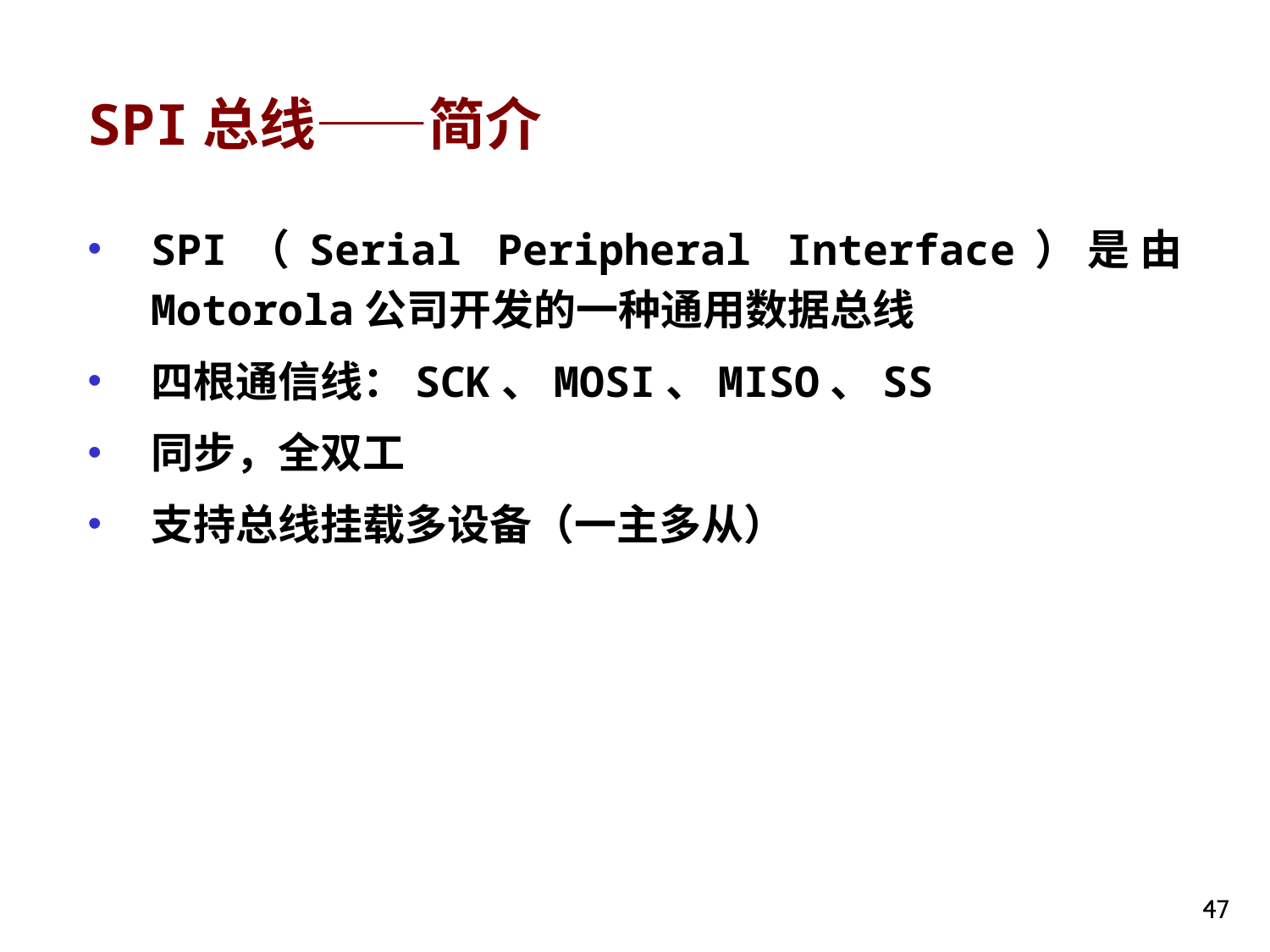

# SPI总线——简介
SPI（Serial Peripheral Interface）是由Motorola公司开发的一种通用数据总线
四根通信线：SCK、MOSI、MISO、SS
同步，全双工
支持总线挂载多设备（一主多从）

47